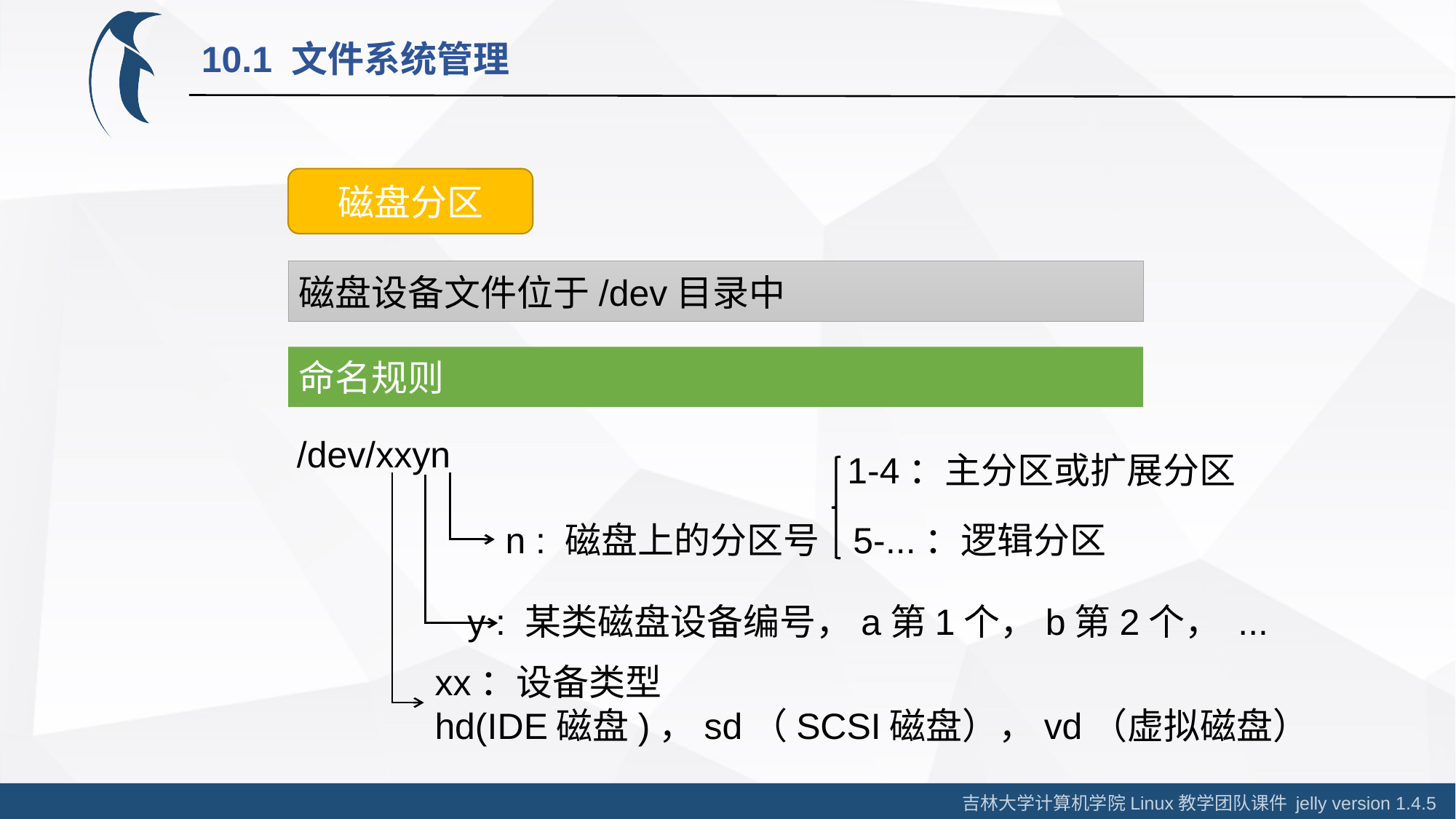

10.1 文件系统管理
磁盘分区
磁盘设备文件位于/dev目录中
命名规则
/dev/xxyn
1-4：主分区或扩展分区

n : 磁盘上的分区号
5-...：逻辑分区
y : 某类磁盘设备编号，a第1个，b第2个， ...
xx：设备类型
hd(IDE磁盘)，sd（SCSI磁盘），vd（虚拟磁盘）